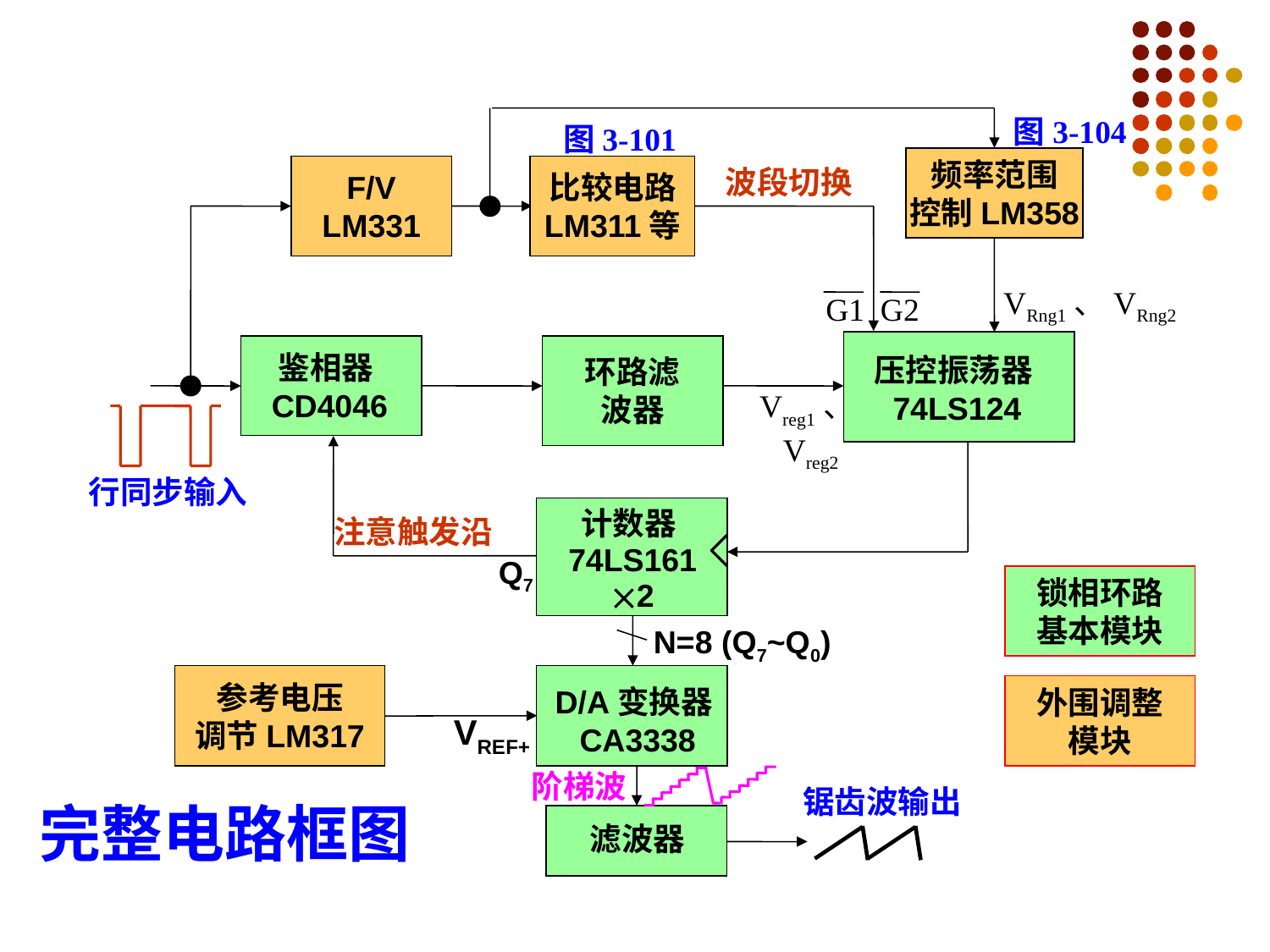

图3-104

图3-101
频率范围
控制LM358
F/V
LM331
比较电路
LM311等
波段切换

VRng1、VRng2
G1  G2

鉴相器CD4046
压控振荡器74LS124
环路滤波器

Vreg1、Vreg2

行同步输入

计数器74LS161
×2
注意触发沿

Q7

锁相环路
基本模块

 N=8 (Q7~Q0)

参考电压
调节LM317

D/A变换器CA3338
外围调整
模块
VREF+

阶梯波

锯齿波输出
# 完整电路框图

滤波器